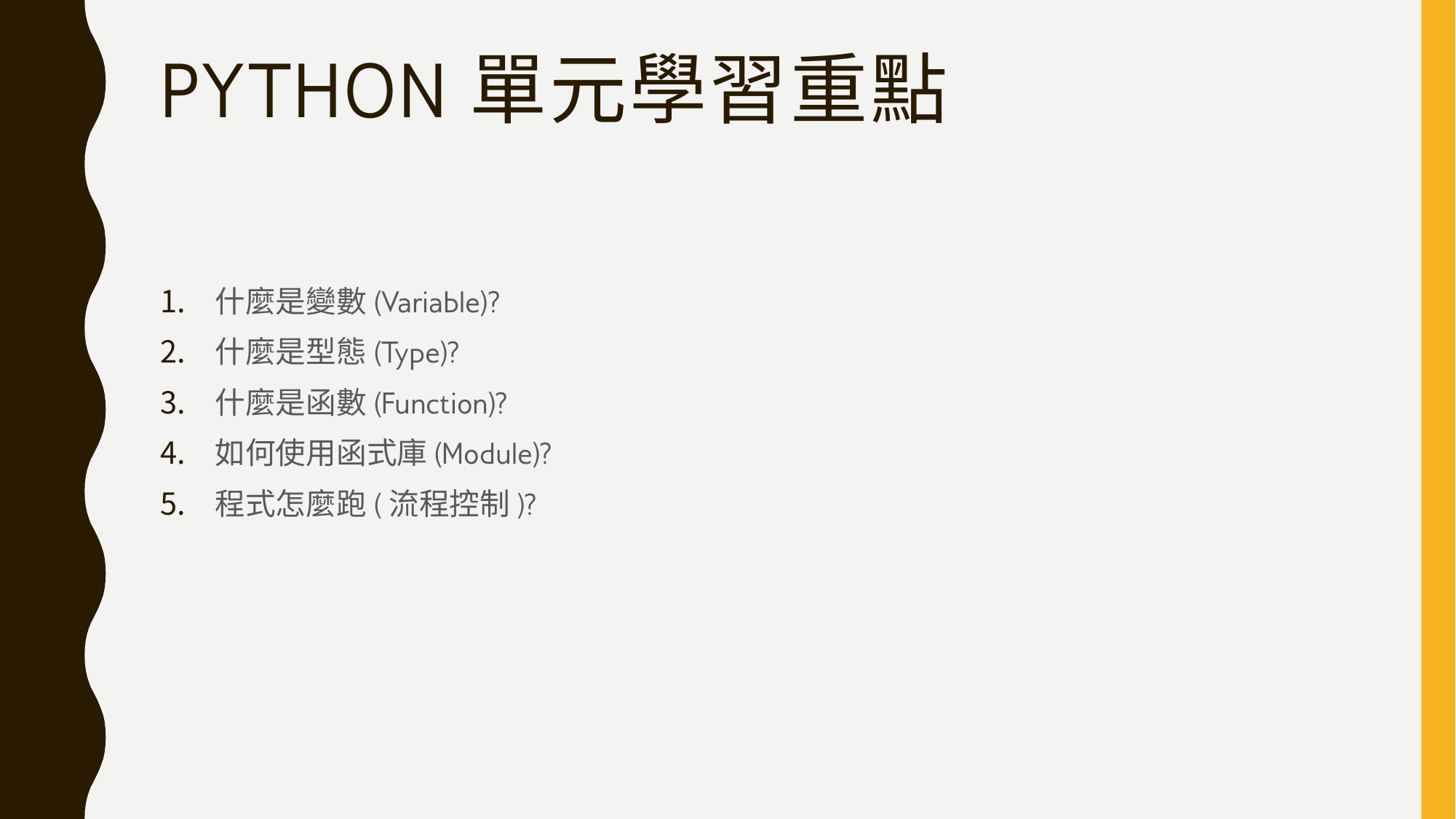

# PYTHON單元學習重點
什麼是變數(Variable)?
什麼是型態(Type)?
什麼是函數(Function)?
如何使用函式庫(Module)?
程式怎麼跑(流程控制)?